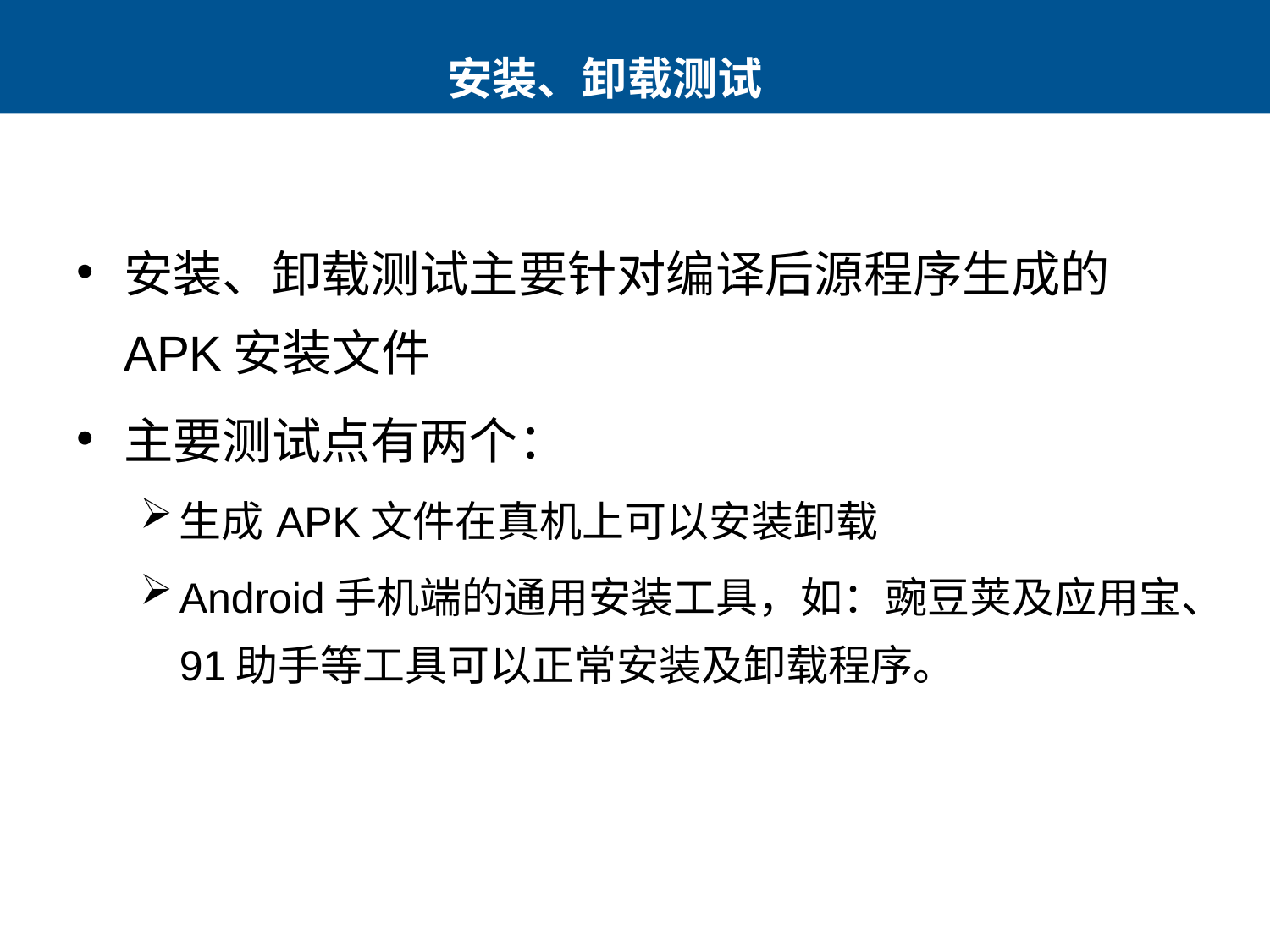

安装、卸载测试
安装、卸载测试主要针对编译后源程序生成的APK安装文件
主要测试点有两个：
生成APK文件在真机上可以安装卸载
Android手机端的通用安装工具，如：豌豆荚及应用宝、91助手等工具可以正常安装及卸载程序。